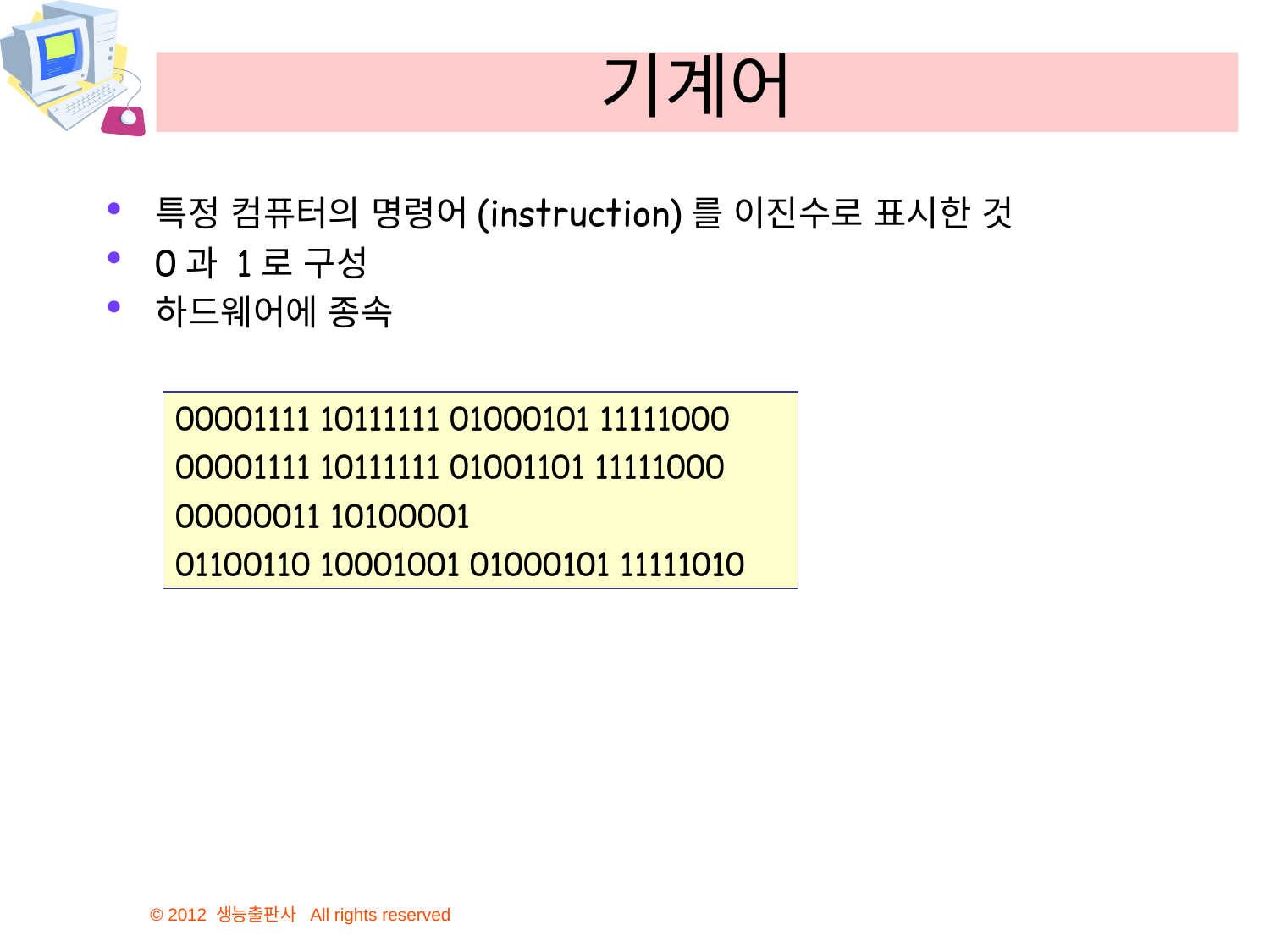

# 기계어
특정 컴퓨터의 명령어(instruction)를 이진수로 표시한 것
0과 1로 구성
하드웨어에 종속
00001111 10111111 01000101 11111000
00001111 10111111 01001101 11111000
00000011 10100001
01100110 10001001 01000101 11111010